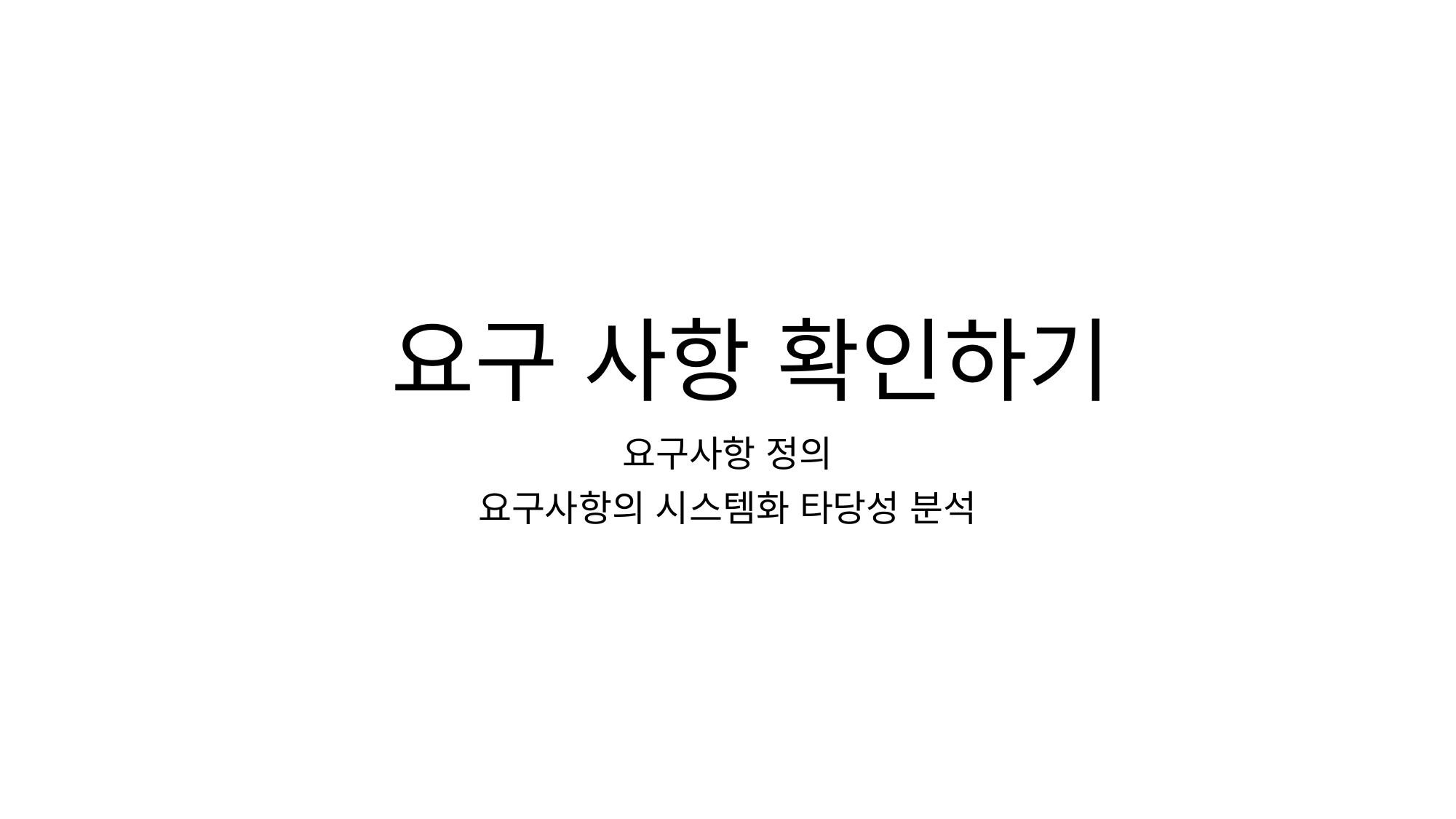

# 요구 사항 확인하기
요구사항 정의
요구사항의 시스템화 타당성 분석